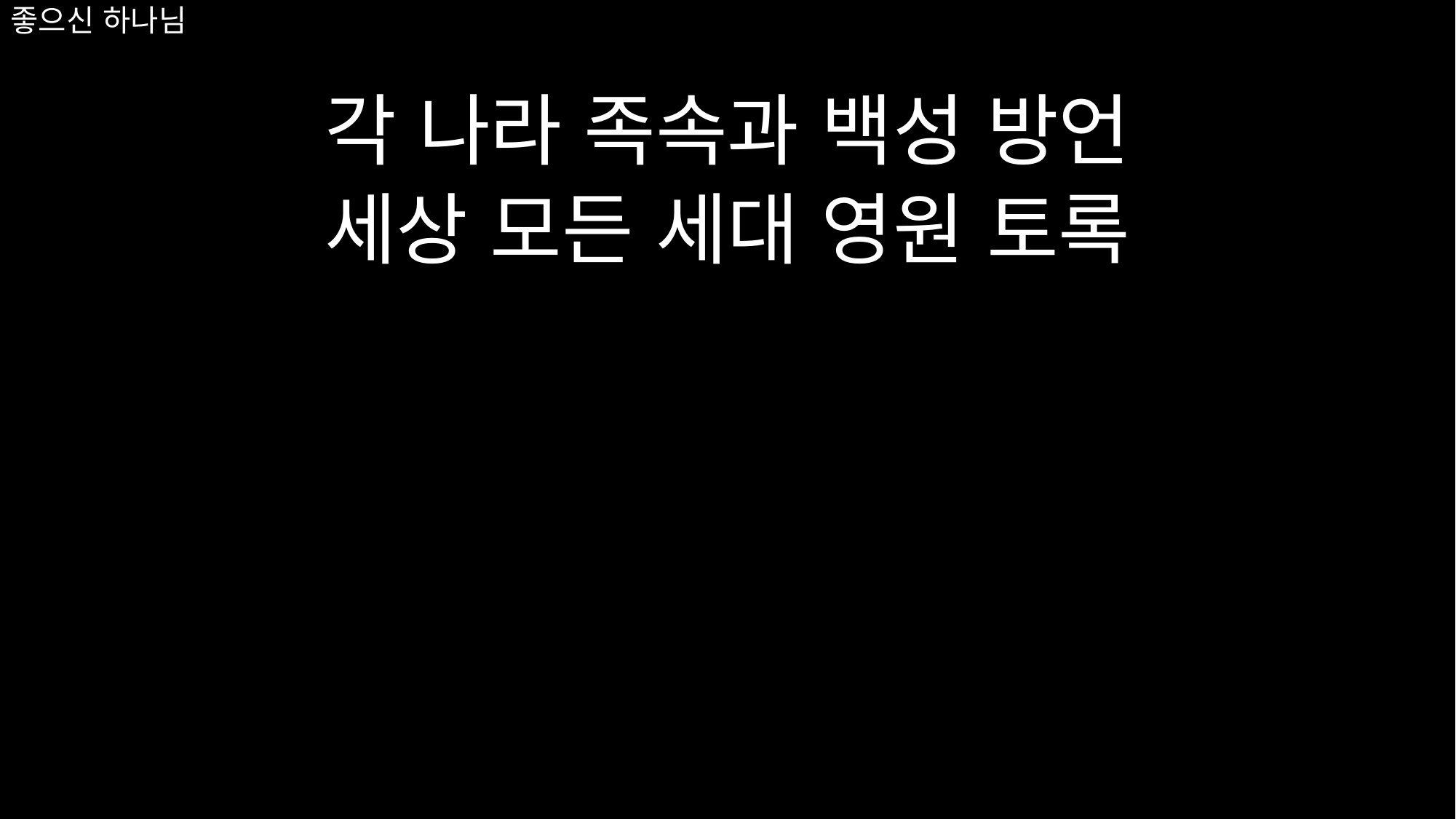

각 나라 족속과 백성 방언
세상 모든 세대 영원 토록

# 좋으신 하나님